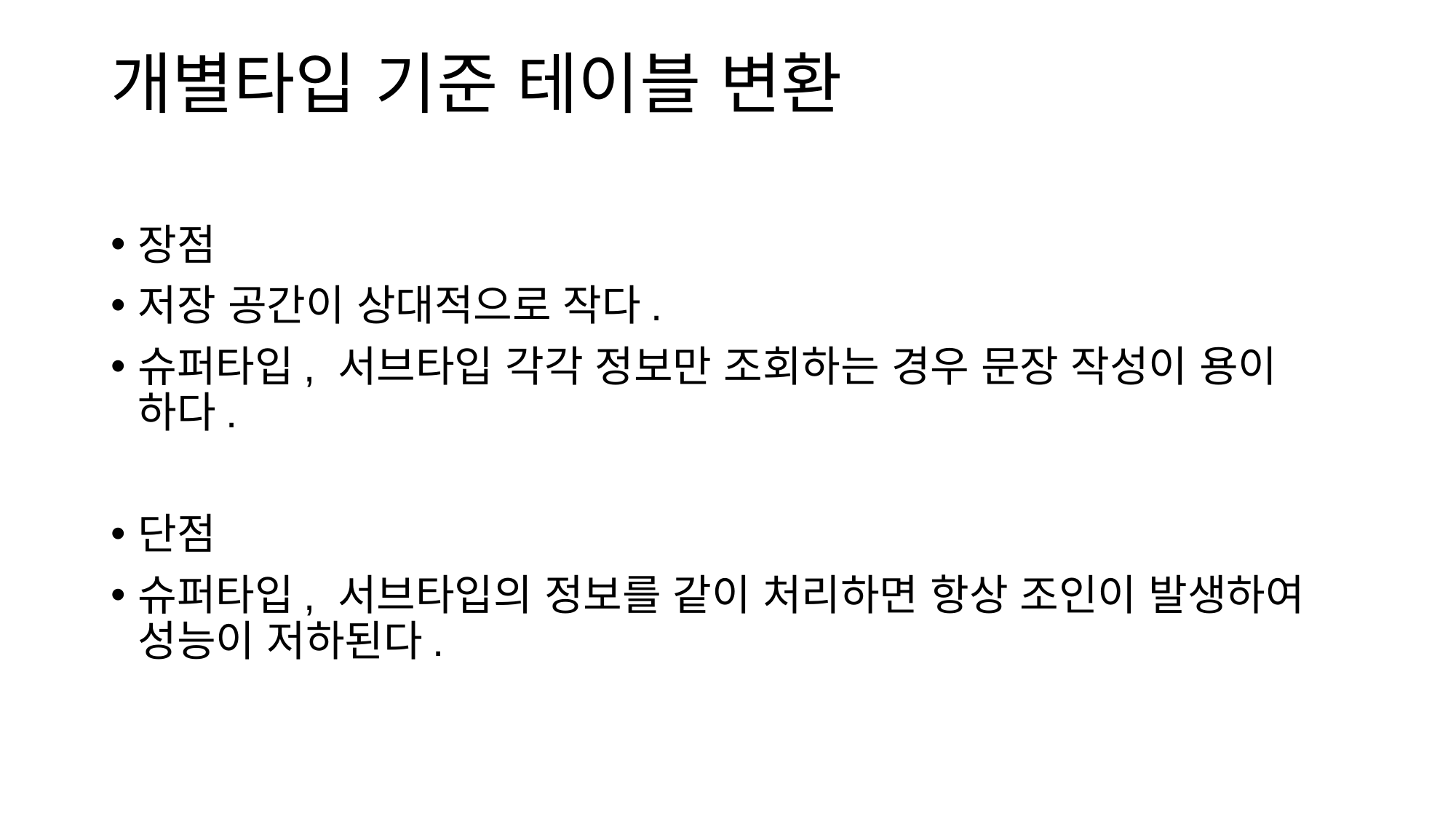

# 개별타입 기준 테이블 변환

장점
저장 공간이 상대적으로 작다.
슈퍼타입, 서브타입 각각 정보만 조회하는 경우 문장 작성이 용이 하다.

단점
슈퍼타입, 서브타입의 정보를 같이 처리하면 항상 조인이 발생하여 성능이 저하된다.